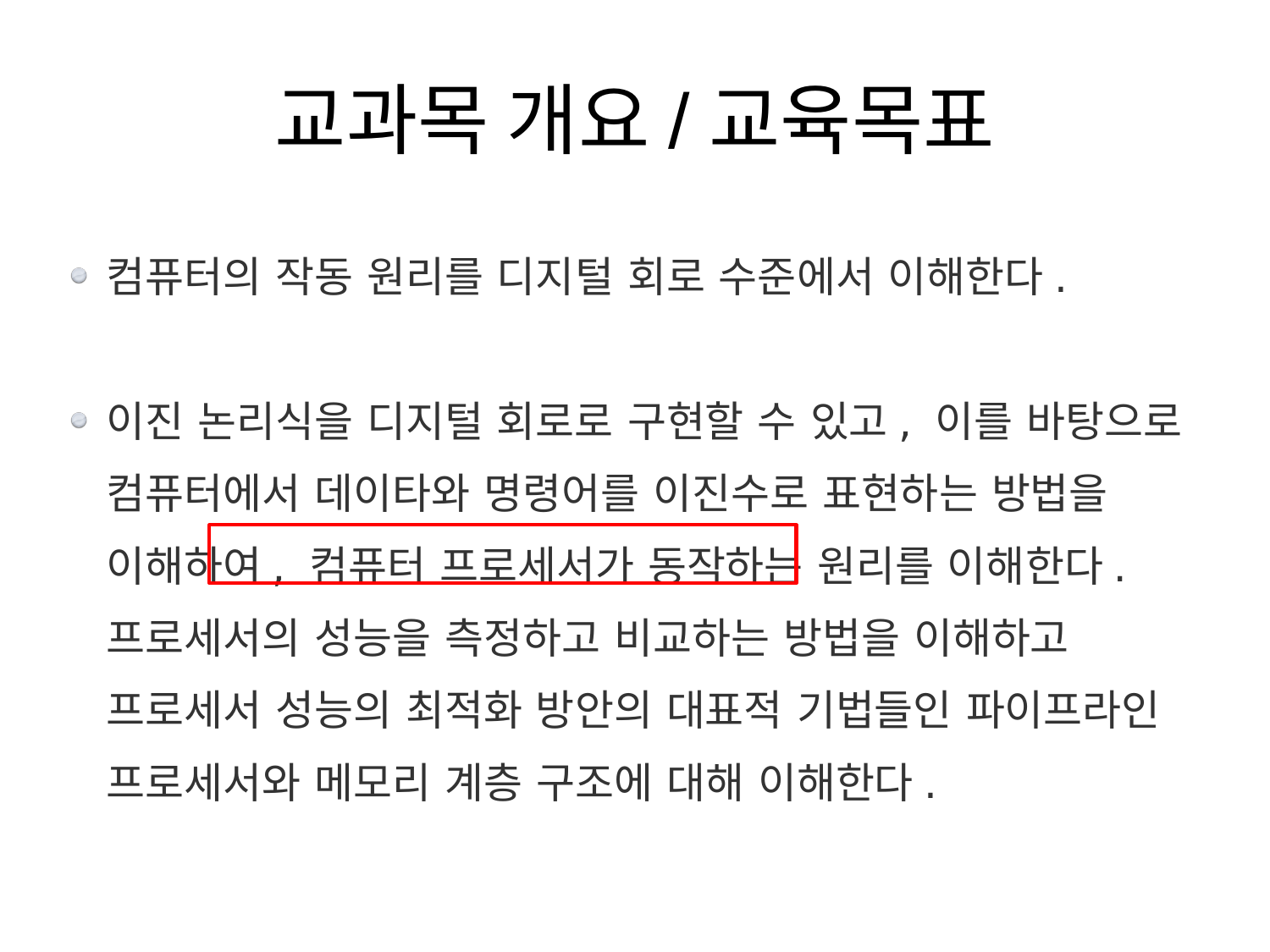

# 교과목 개요/교육목표
컴퓨터의 작동 원리를 디지털 회로 수준에서 이해한다.

이진 논리식을 디지털 회로로 구현할 수 있고, 이를 바탕으로 컴퓨터에서 데이타와 명령어를 이진수로 표현하는 방법을 이해하여, 컴퓨터 프로세서가 동작하는 원리를 이해한다. 프로세서의 성능을 측정하고 비교하는 방법을 이해하고 프로세서 성능의 최적화 방안의 대표적 기법들인 파이프라인 프로세서와 메모리 계층 구조에 대해 이해한다.